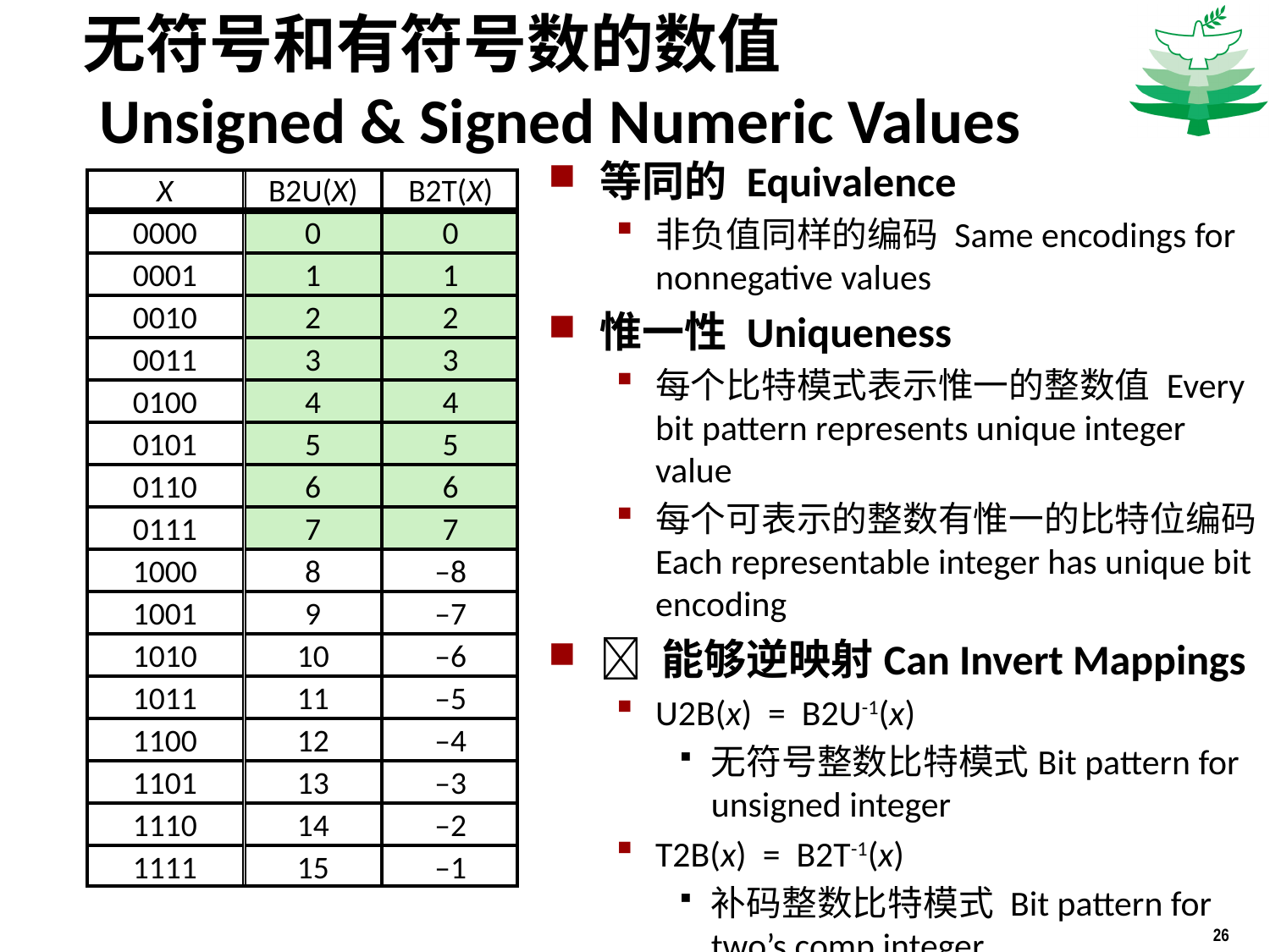

# 无符号和有符号数的数值 Unsigned & Signed Numeric Values
等同的 Equivalence
非负值同样的编码 Same encodings for nonnegative values
惟一性 Uniqueness
每个比特模式表示惟一的整数值 Every bit pattern represents unique integer value
每个可表示的整数有惟一的比特位编码 Each representable integer has unique bit encoding
⇒ 能够逆映射Can Invert Mappings
U2B(x)  =  B2U-1(x)
无符号整数比特模式Bit pattern for unsigned integer
T2B(x)  =  B2T-1(x)
补码整数比特模式 Bit pattern for two’s comp integer
X
B2U(X)
B2T(X)

0000
0
0

0001
1
1
0010
2
2
0011
3
3
0100
4
4
0101
5
5
0110
6
6
0111
7
7
1000
8
–8
1001
9
–7
1010
10
–6
1011
11
–5
1100
12
–4
1101
13
–3
1110
14
–2
1111
15
–1